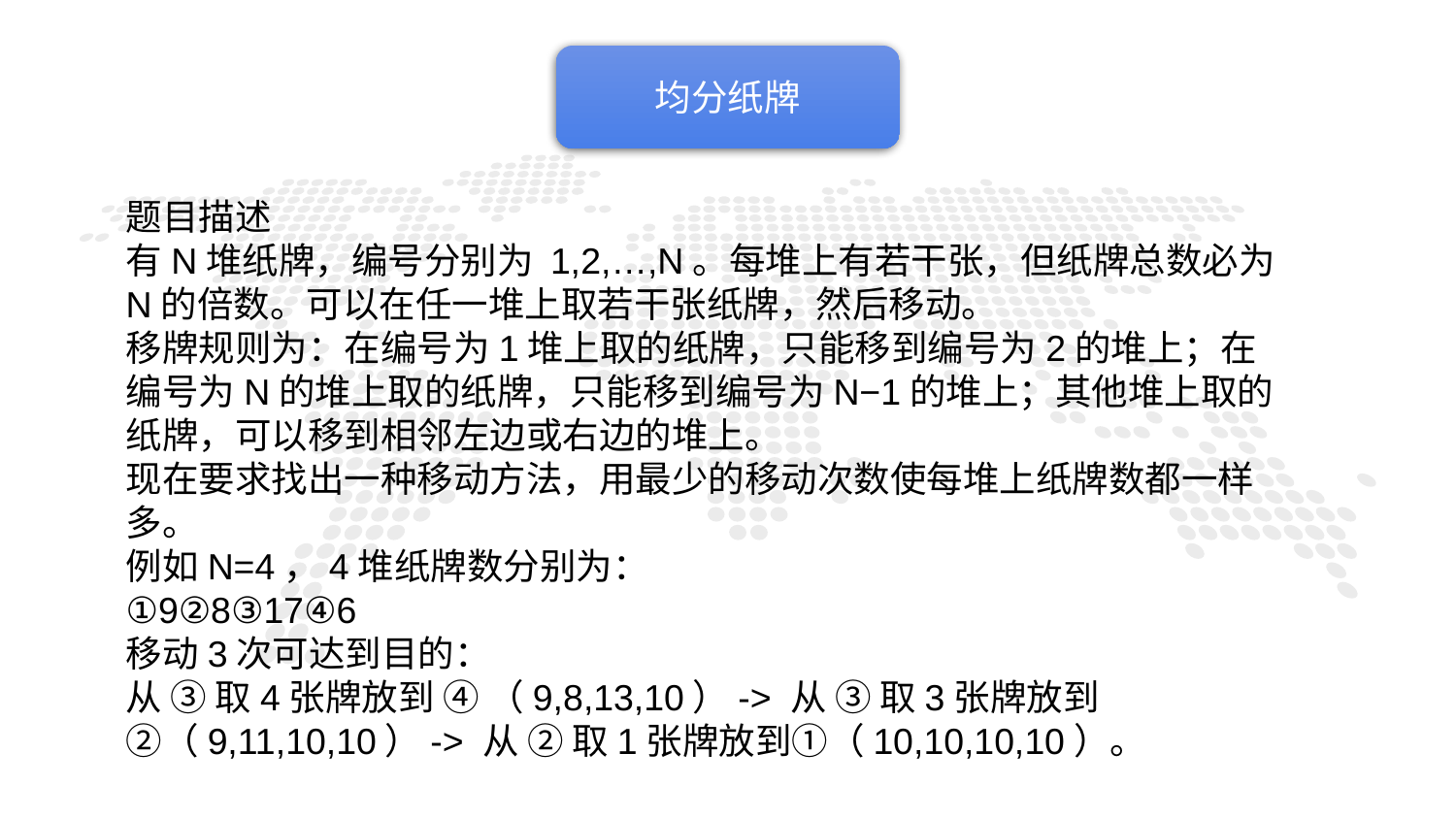

均分纸牌
题目描述
有N堆纸牌，编号分别为 1,2,…,N。每堆上有若干张，但纸牌总数必为N的倍数。可以在任一堆上取若干张纸牌，然后移动。
移牌规则为：在编号为1堆上取的纸牌，只能移到编号为2的堆上；在编号为N的堆上取的纸牌，只能移到编号为N−1的堆上；其他堆上取的纸牌，可以移到相邻左边或右边的堆上。
现在要求找出一种移动方法，用最少的移动次数使每堆上纸牌数都一样多。
例如N=4，4堆纸牌数分别为：
①9②8③17④6
移动3次可达到目的：
从 ③ 取4张牌放到 ④ （9,8,13,10）-> 从 ③ 取3张牌放到 ②（9,11,10,10）-> 从 ② 取1张牌放到①（10,10,10,10）。